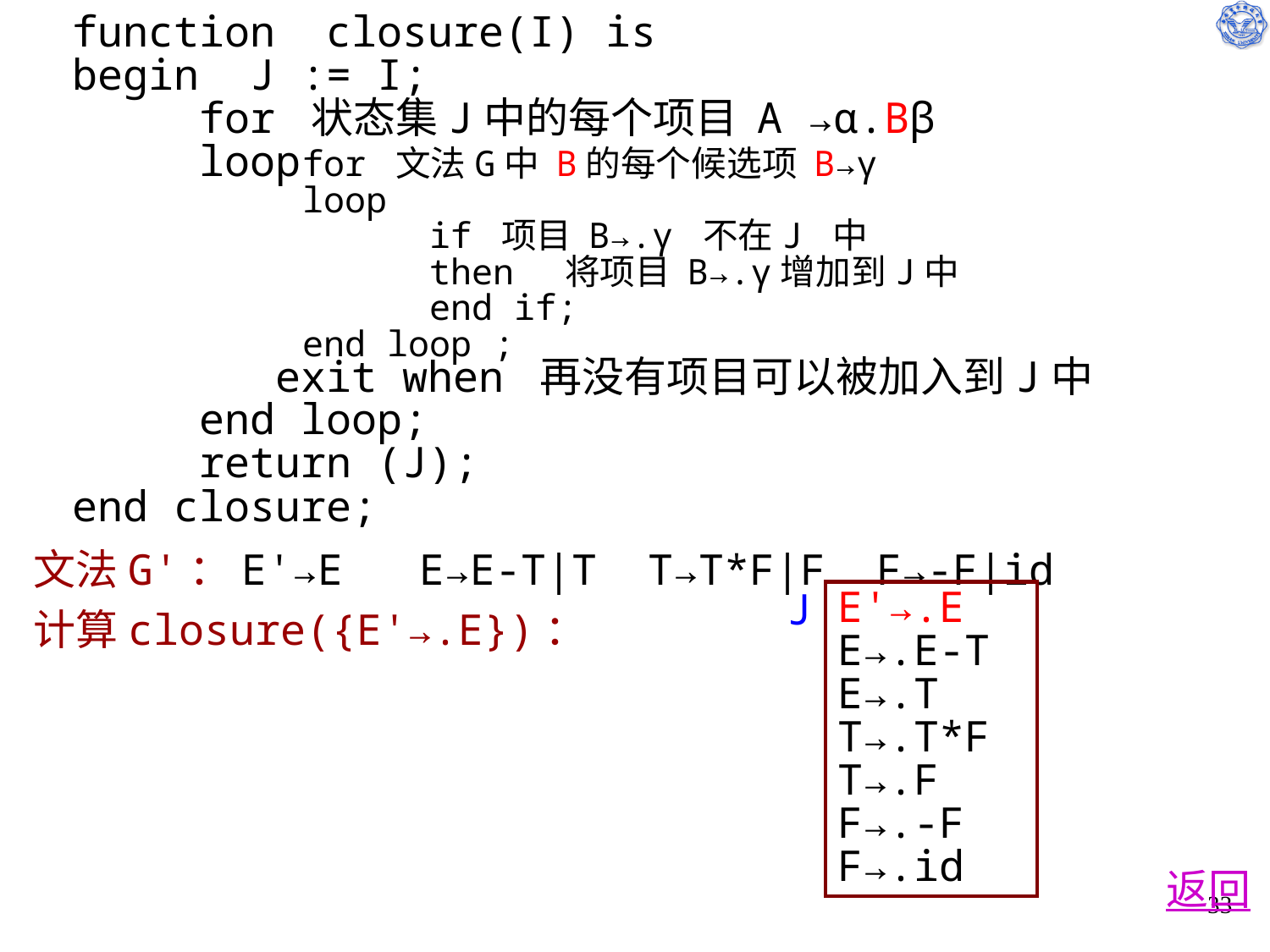

function  closure(I) is
begin  J := I;
	for 状态集J中的每个项目 A →α.Bβ
	loop

	   exit when 再没有项目可以被加入到J中
	end loop;
	return (J);
end closure;
for 文法G中 B的每个候选项 B→γ
loop
	if 项目 B→.γ 不在J 中
	then  将项目 B→.γ增加到J中
	end if;
end loop ;
文法G'：E'→E   E→E-T|T  T→T*F|F  F→-F|id
计算closure({E'→.E})：
J
E'→.E
E→.E-T
E→.T
T→.T*F
T→.F
F→.-F
F→.id
返回
33